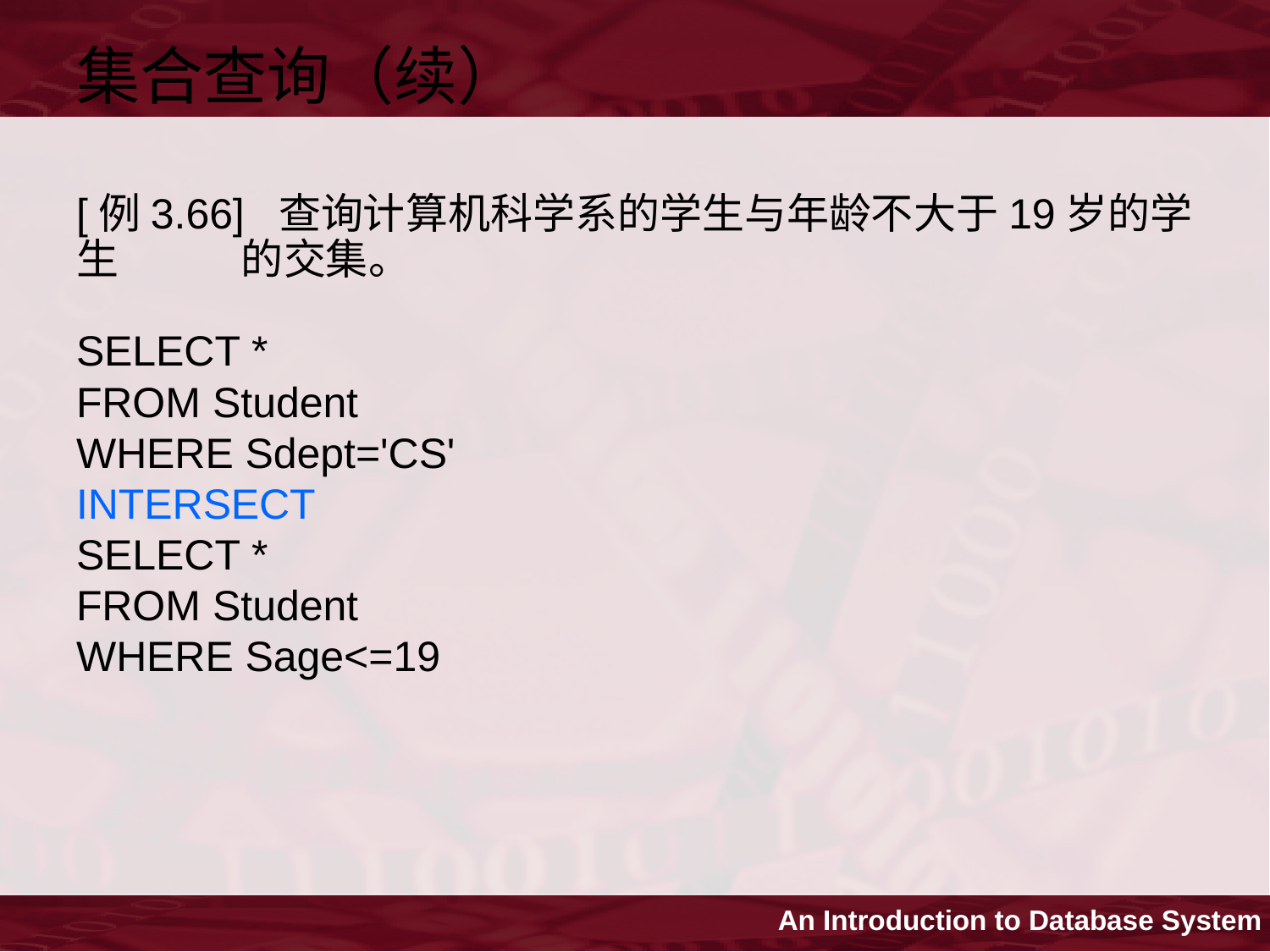

集合查询（续）
[例3.66]  查询计算机科学系的学生与年龄不大于19岁的学生	    的交集。

SELECT *
FROM Student
WHERE Sdept='CS'
INTERSECT
SELECT *
FROM Student
WHERE Sage<=19